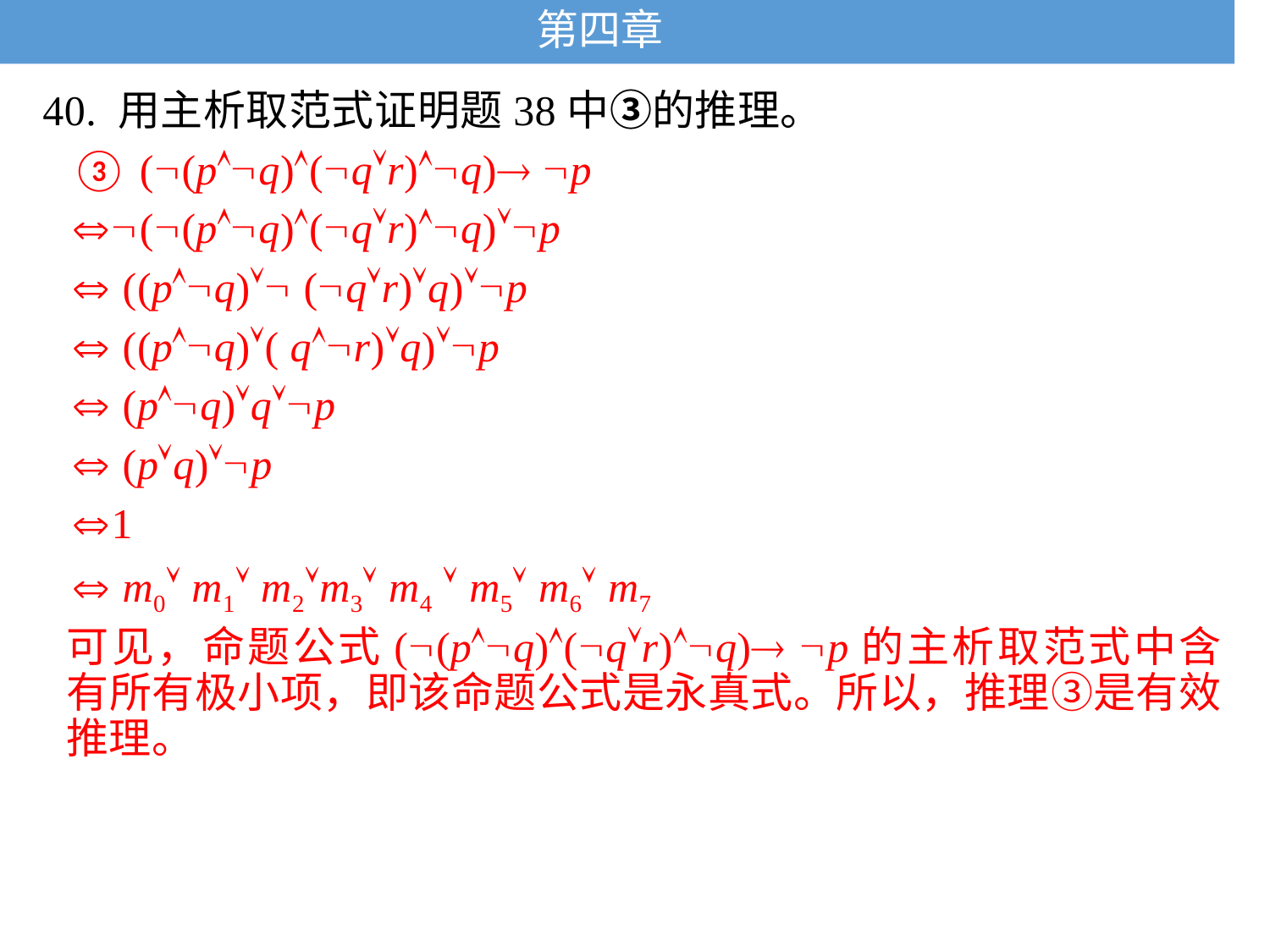

# 第四章
40. 用主析取范式证明题38中③的推理。
③ (¬(p∧¬q)∧(¬q∨r)∧¬q)→ ¬p
⇔¬(¬(p∧¬q)∧(¬q∨r)∧¬q)∨¬p
⇔ ((p∧¬q)∨¬ (¬q∨r)∨q)∨¬p
⇔ ((p∧¬q)∨( q∧¬r)∨q)∨¬p
⇔ (p∧¬q)∨q∨¬p
⇔ (p∨q)∨¬p
⇔1
⇔ m0∨ m1∨ m2∨m3∨ m4 ∨ m5∨ m6∨ m7
可见，命题公式(¬(p∧¬q)∧(¬q∨r)∧¬q)→ ¬p的主析取范式中含有所有极小项，即该命题公式是永真式。所以，推理③是有效推理。